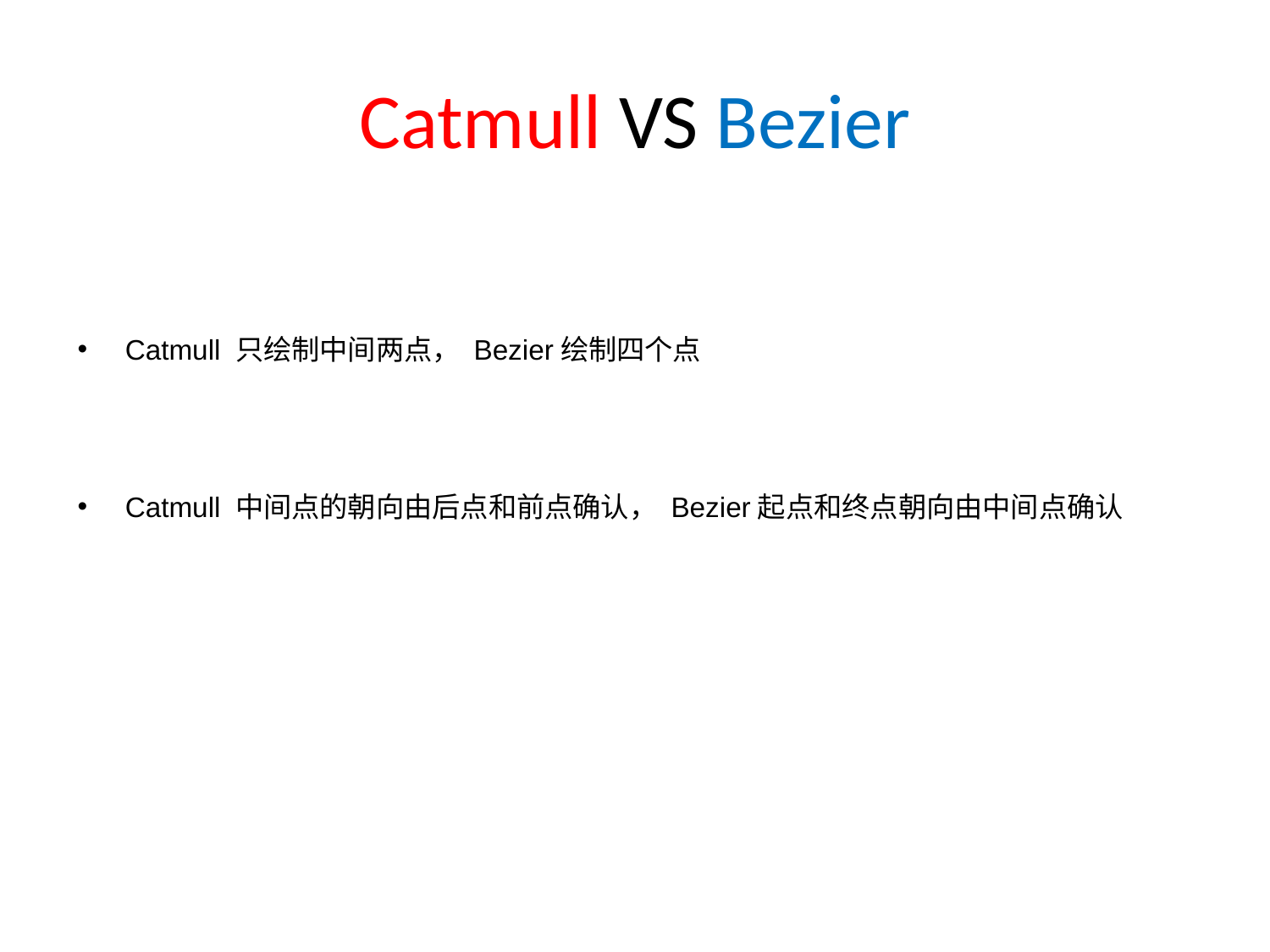

# Catmull VS Bezier

Catmull 只绘制中间两点， Bezier绘制四个点

Catmull 中间点的朝向由后点和前点确认， Bezier起点和终点朝向由中间点确认